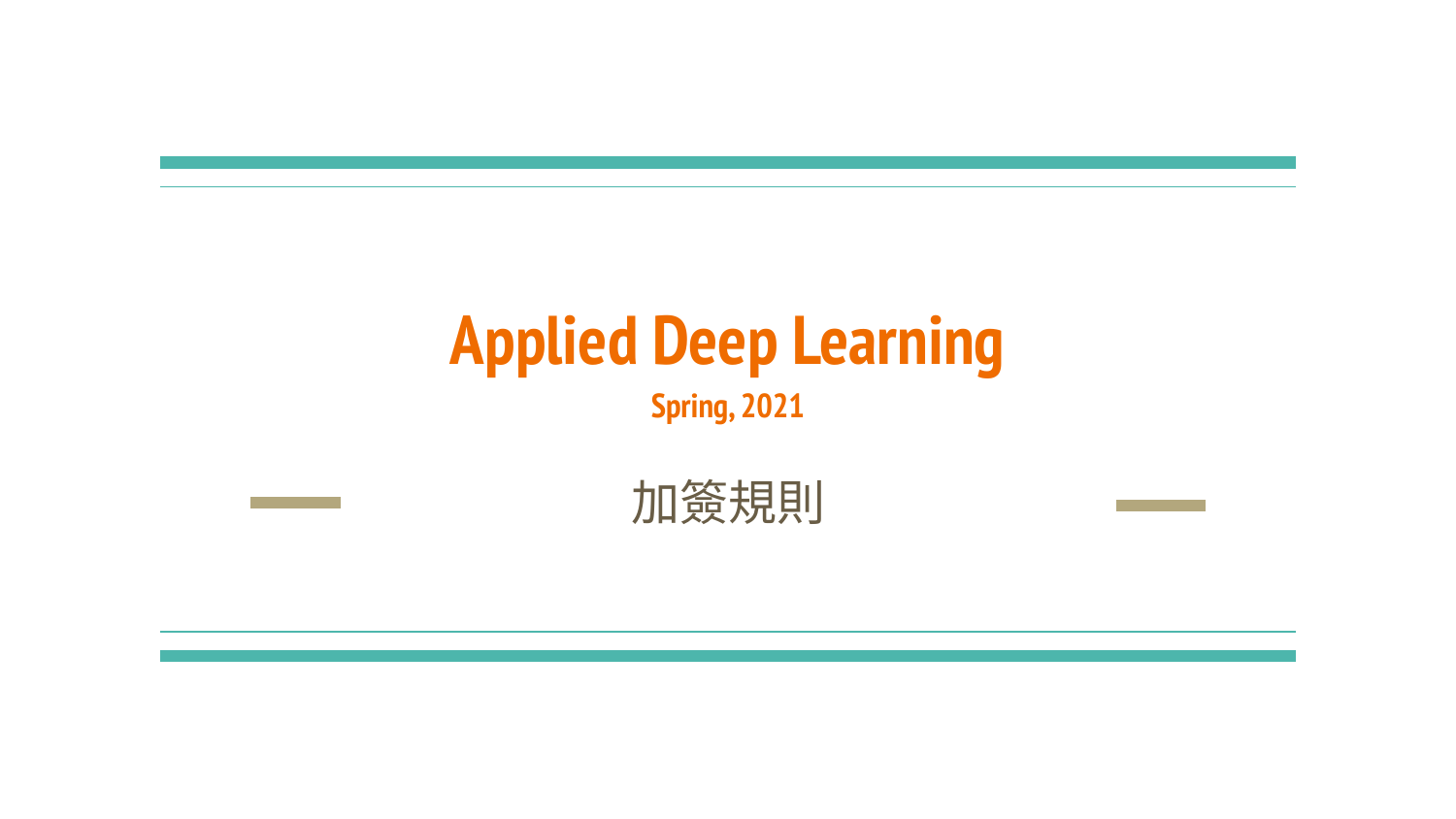

# Applied Deep Learning
Spring, 2021
加簽規則